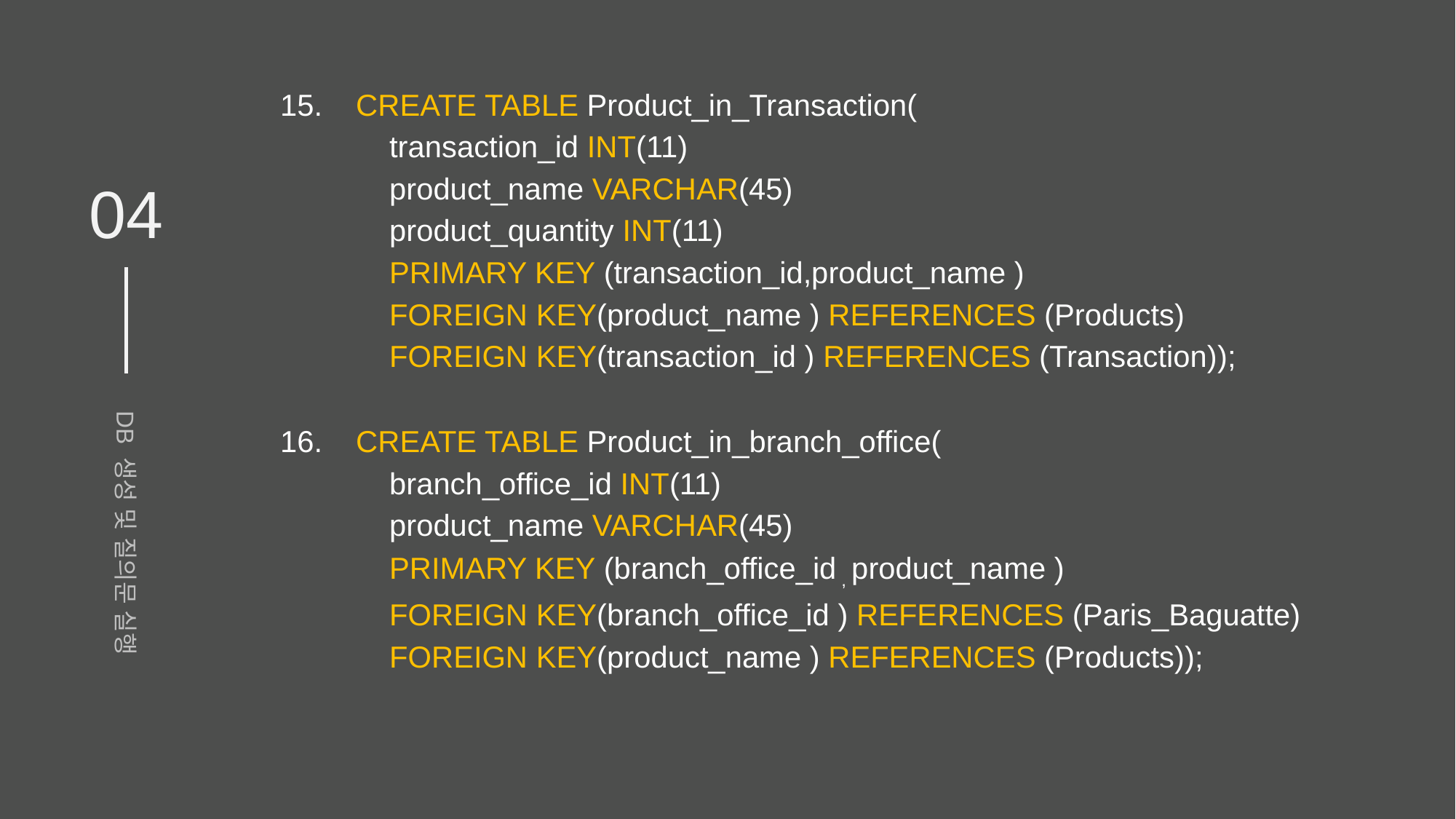

15.    CREATE TABLE Product_in_Transaction(
transaction_id INT(11)
product_name VARCHAR(45)
product_quantity INT(11)
PRIMARY KEY (transaction_id,product_name )
FOREIGN KEY(product_name ) REFERENCES (Products)
FOREIGN KEY(transaction_id ) REFERENCES (Transaction));

04
16.    CREATE TABLE Product_in_branch_office(
branch_office_id INT(11)
product_name VARCHAR(45)
PRIMARY KEY (branch_office_id , product_name )
FOREIGN KEY(branch_office_id ) REFERENCES (Paris_Baguatte)
FOREIGN KEY(product_name ) REFERENCES (Products));

DB 생성 및 질의문 실행